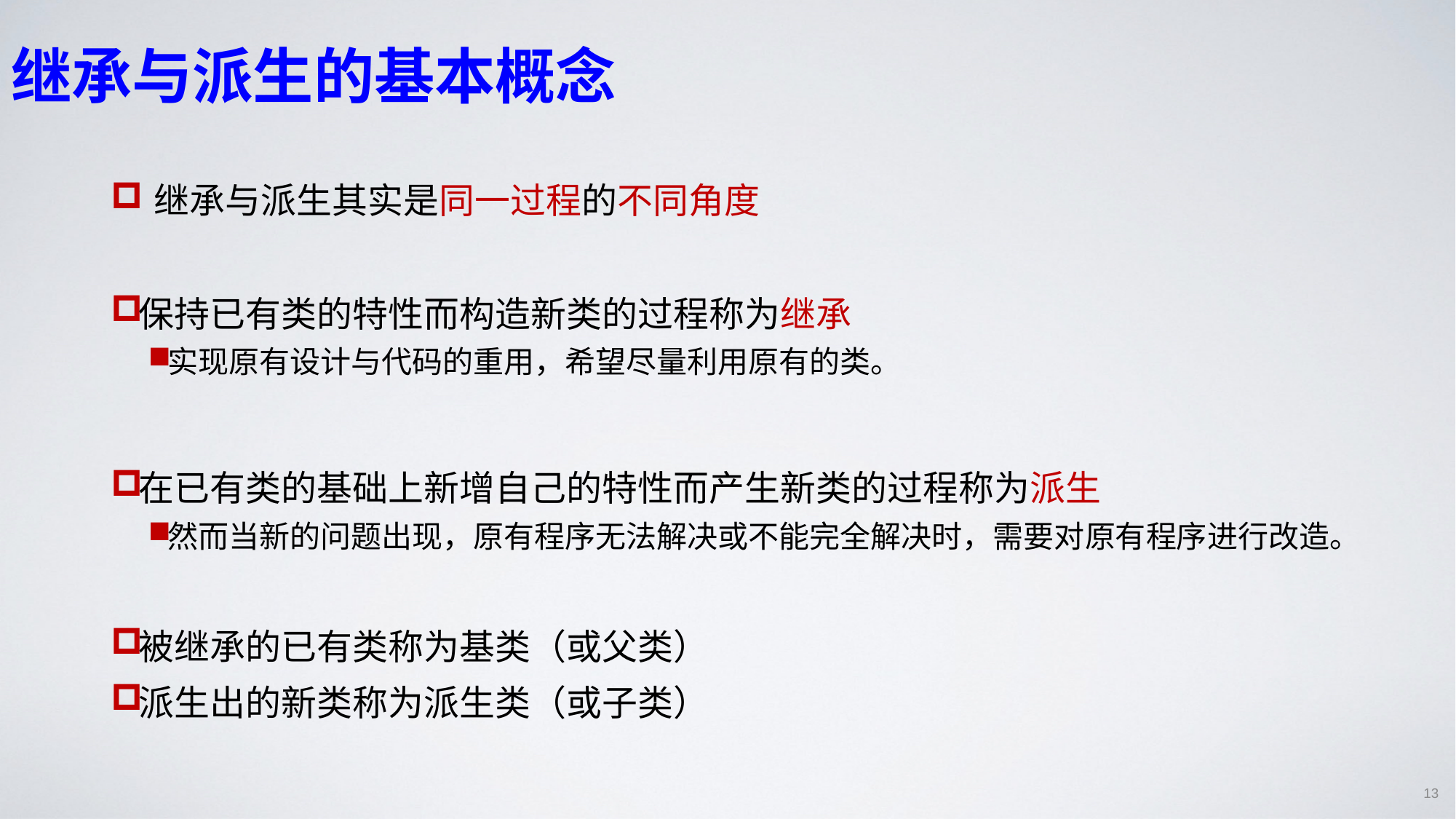

# 继承与派生的基本概念
 继承与派生其实是同一过程的不同角度

保持已有类的特性而构造新类的过程称为继承
实现原有设计与代码的重用，希望尽量利用原有的类。

在已有类的基础上新增自己的特性而产生新类的过程称为派生
然而当新的问题出现，原有程序无法解决或不能完全解决时，需要对原有程序进行改造。

被继承的已有类称为基类（或父类）
派生出的新类称为派生类（或子类）
13